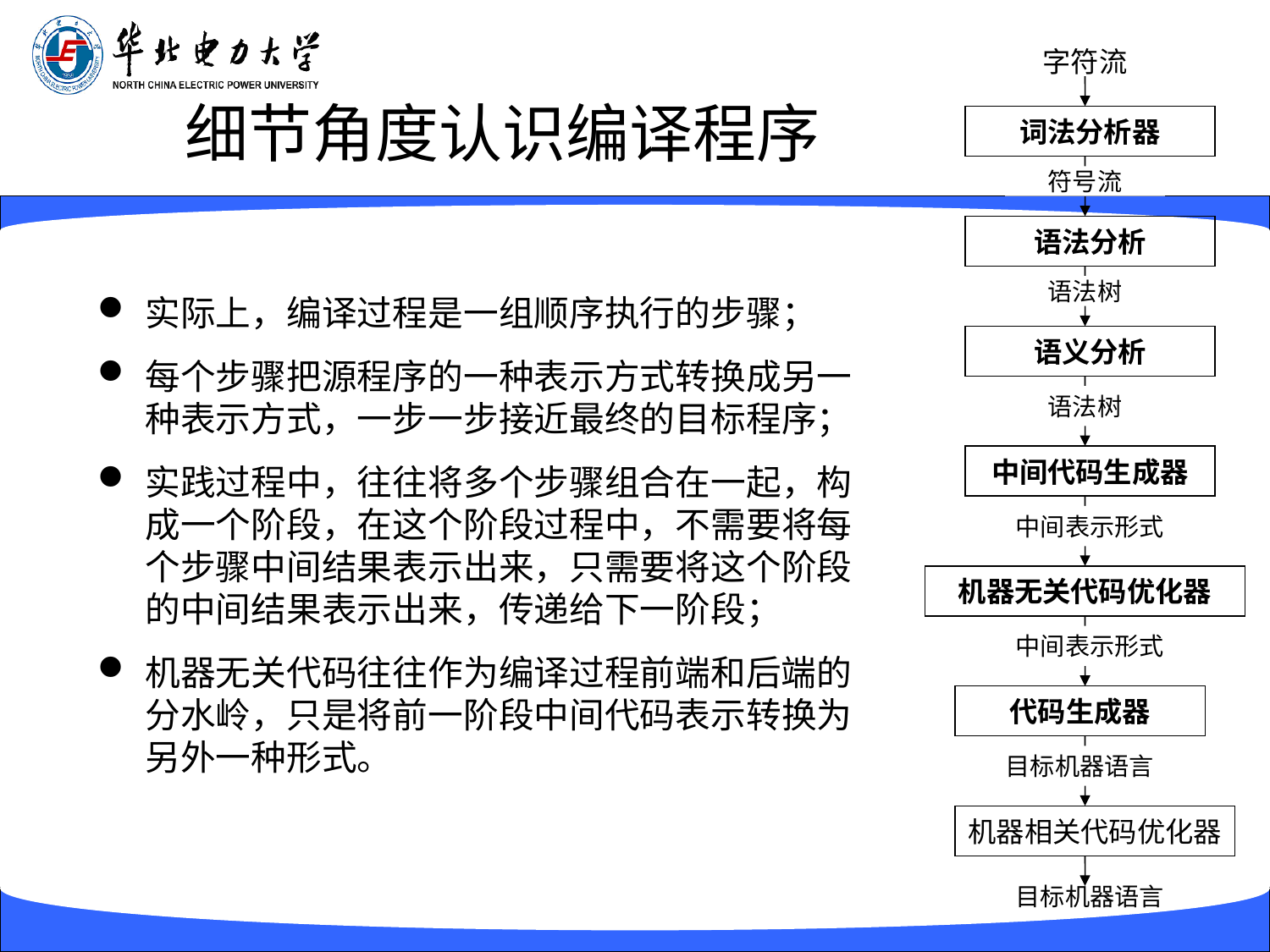

# 细节角度认识编译程序
字符流

词法分析器

符号流
语法分析

语法树
语义分析

语法树
中间代码生成器

中间表示形式
机器无关代码优化器

中间表示形式
代码生成器

目标机器语言
机器相关代码优化器

目标机器语言
实际上，编译过程是一组顺序执行的步骤；
每个步骤把源程序的一种表示方式转换成另一种表示方式，一步一步接近最终的目标程序；
实践过程中，往往将多个步骤组合在一起，构成一个阶段，在这个阶段过程中，不需要将每个步骤中间结果表示出来，只需要将这个阶段的中间结果表示出来，传递给下一阶段；
机器无关代码往往作为编译过程前端和后端的分水岭，只是将前一阶段中间代码表示转换为另外一种形式。